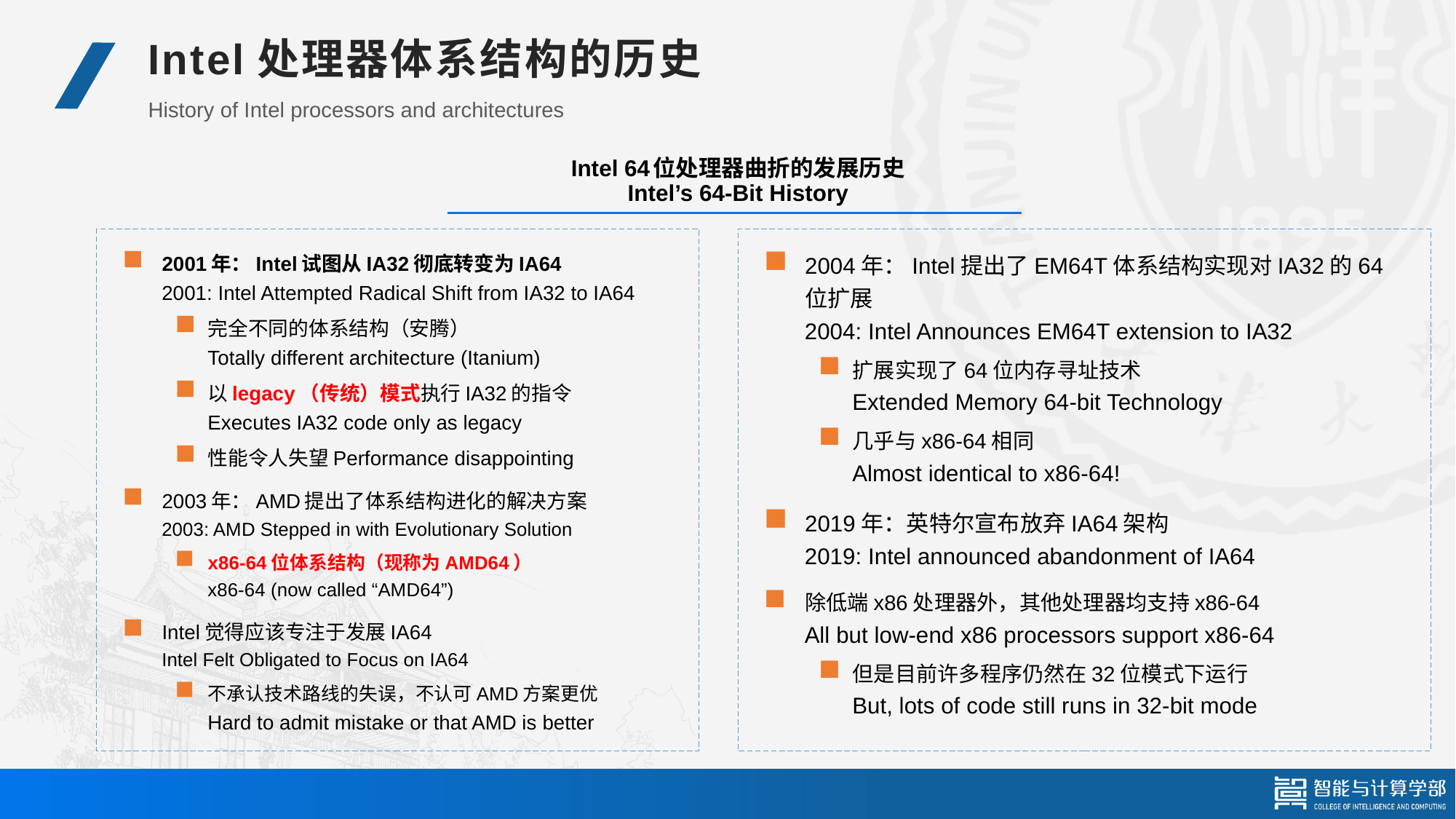

Intel处理器体系结构的历史
History of Intel processors and architectures
# Intel 64位处理器曲折的发展历史 Intel’s 64-Bit History
2001年：Intel试图从IA32彻底转变为IA64
2001: Intel Attempted Radical Shift from IA32 to IA64
完全不同的体系结构（安腾）
Totally different architecture (Itanium)
以legacy（传统）模式执行IA32的指令
Executes IA32 code only as legacy
性能令人失望Performance disappointing
2003年：AMD提出了体系结构进化的解决方案
2003: AMD Stepped in with Evolutionary Solution
x86-64位体系结构（现称为AMD64）
x86-64 (now called “AMD64”)
Intel觉得应该专注于发展IA64
Intel Felt Obligated to Focus on IA64
不承认技术路线的失误，不认可AMD方案更优
Hard to admit mistake or that AMD is better

2004年：Intel提出了EM64T体系结构实现对IA32的64位扩展
2004: Intel Announces EM64T extension to IA32
扩展实现了64位内存寻址技术
Extended Memory 64-bit Technology
几乎与x86-64相同
Almost identical to x86-64!
2019年：英特尔宣布放弃IA64架构
2019: Intel announced abandonment of IA64
除低端x86处理器外，其他处理器均支持x86-64
All but low-end x86 processors support x86-64
但是目前许多程序仍然在32位模式下运行
But, lots of code still runs in 32-bit mode